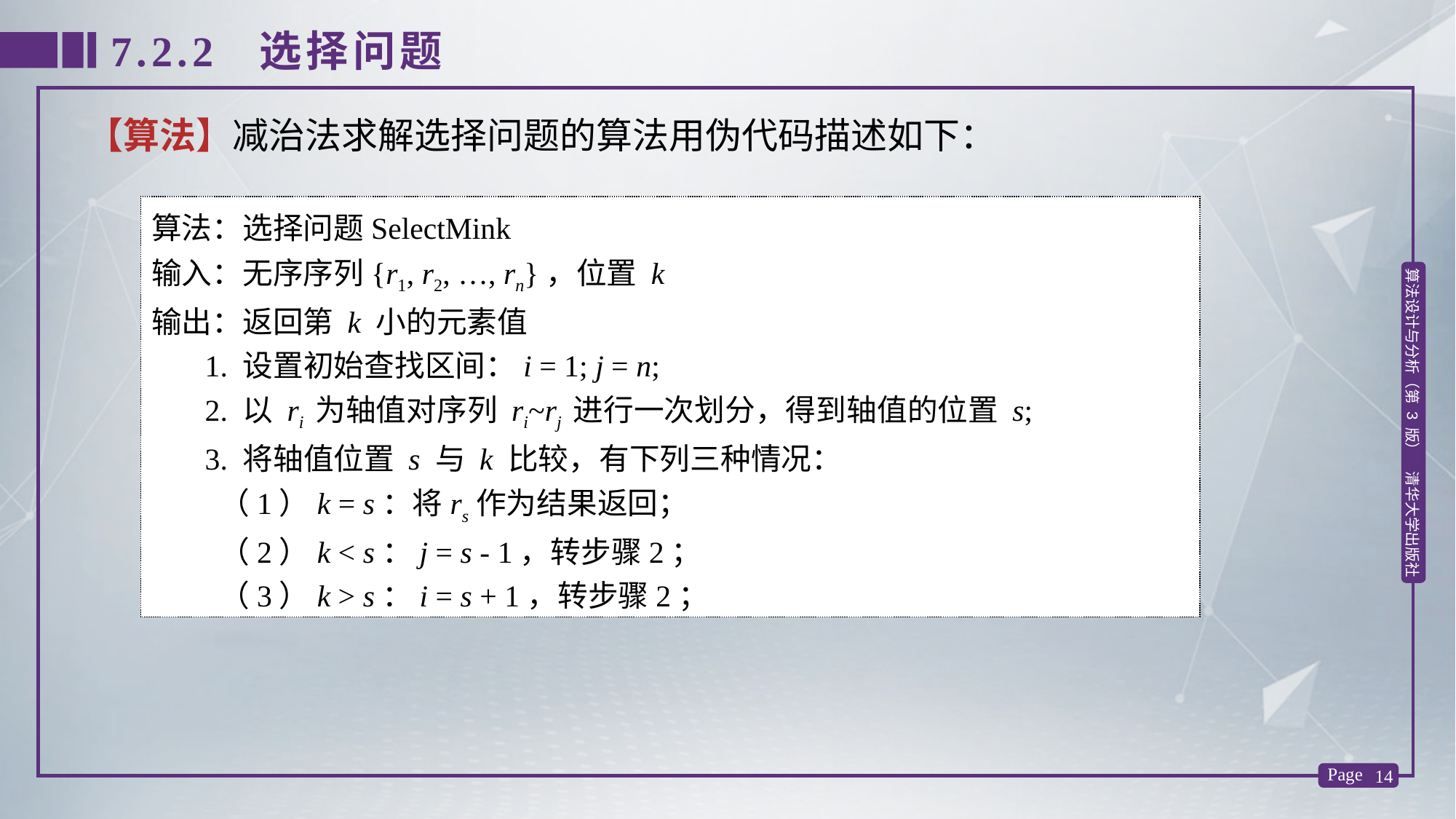

7.2.2  选择问题
【算法】减治法求解选择问题的算法用伪代码描述如下：
算法：选择问题SelectMink
输入：无序序列{r1, r2, …, rn}，位置 k
输出：返回第 k 小的元素值
       1. 设置初始查找区间：i = 1; j = n;
       2. 以 ri 为轴值对序列 ri~rj 进行一次划分，得到轴值的位置 s;
       3. 将轴值位置 s 与 k 比较，有下列三种情况：
         （1）k = s：将rs作为结果返回；
         （2）k < s：j = s - 1，转步骤2；
         （3）k > s：i = s + 1，转步骤2；